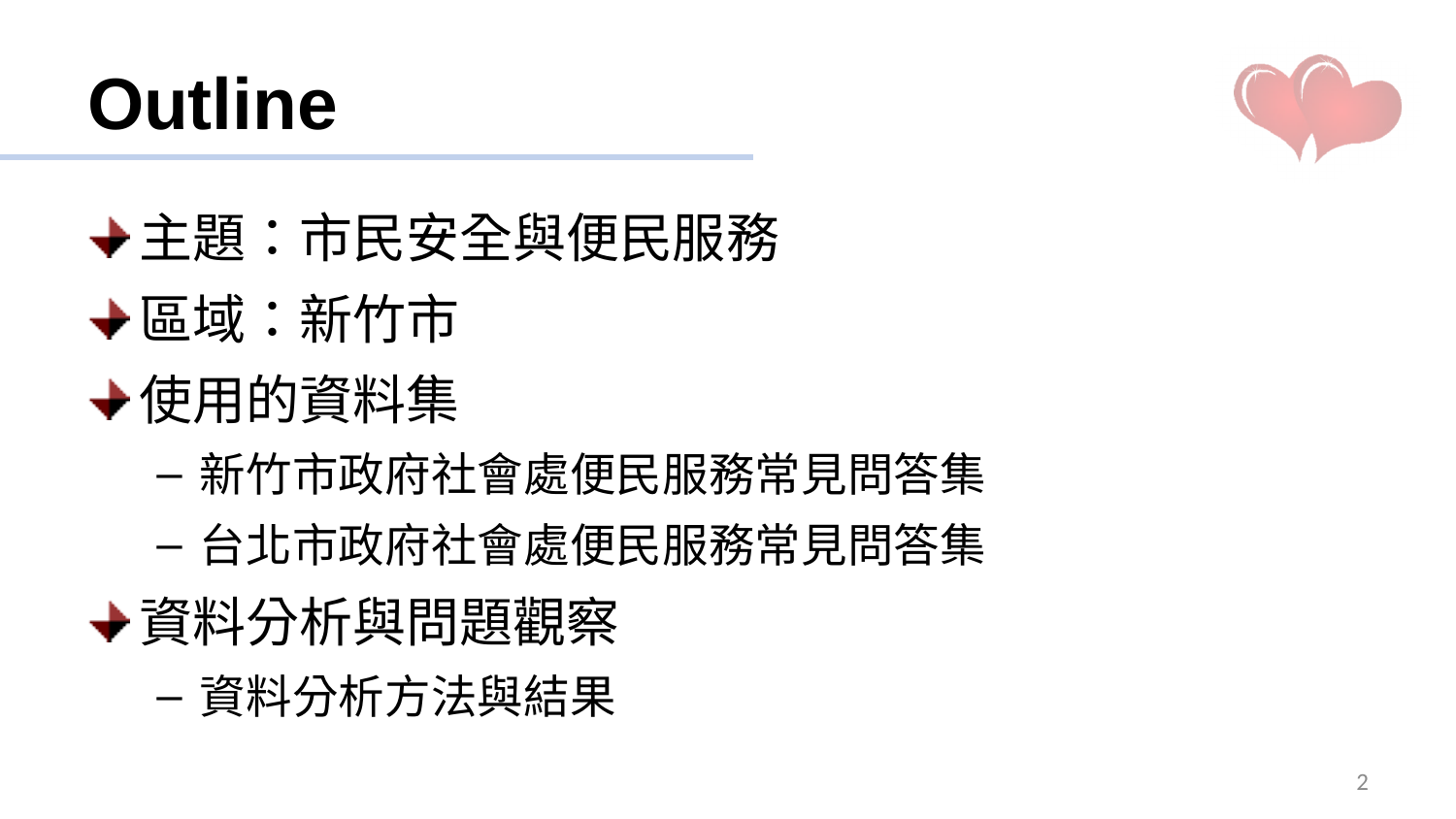

# Outline
主題：市民安全與便民服務
區域：新竹市
使用的資料集
新竹市政府社會處便民服務常見問答集
台北市政府社會處便民服務常見問答集
資料分析與問題觀察
資料分析方法與結果

2